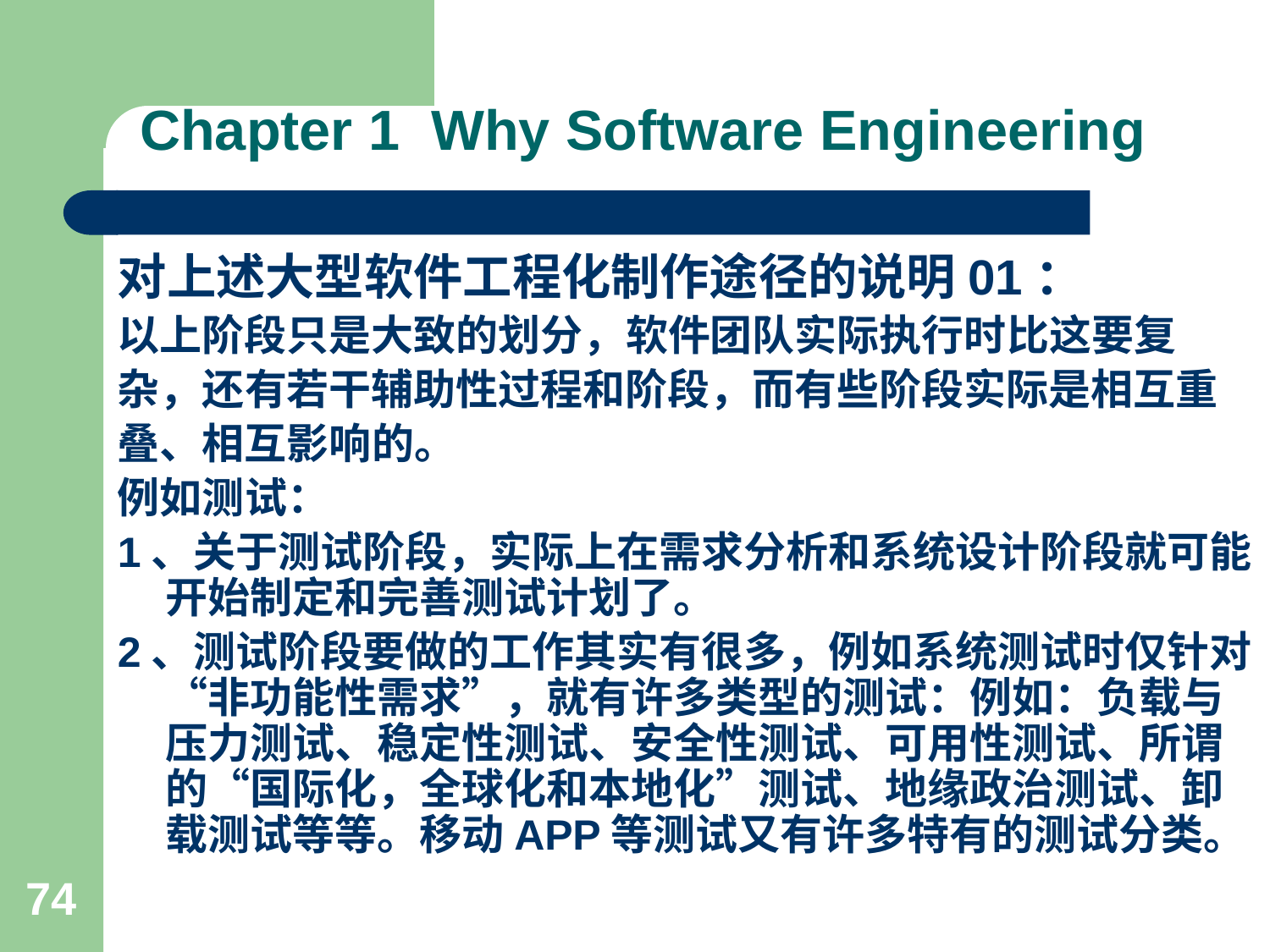

# Chapter 1  Why Software Engineering
对上述大型软件工程化制作途径的说明01：
以上阶段只是大致的划分，软件团队实际执行时比这要复
杂，还有若干辅助性过程和阶段，而有些阶段实际是相互重
叠、相互影响的。
例如测试：
1、关于测试阶段，实际上在需求分析和系统设计阶段就可能开始制定和完善测试计划了。
2、测试阶段要做的工作其实有很多，例如系统测试时仅针对“非功能性需求”，就有许多类型的测试：例如：负载与压力测试、稳定性测试、安全性测试、可用性测试、所谓的“国际化，全球化和本地化”测试、地缘政治测试、卸载测试等等。移动APP等测试又有许多特有的测试分类。

74